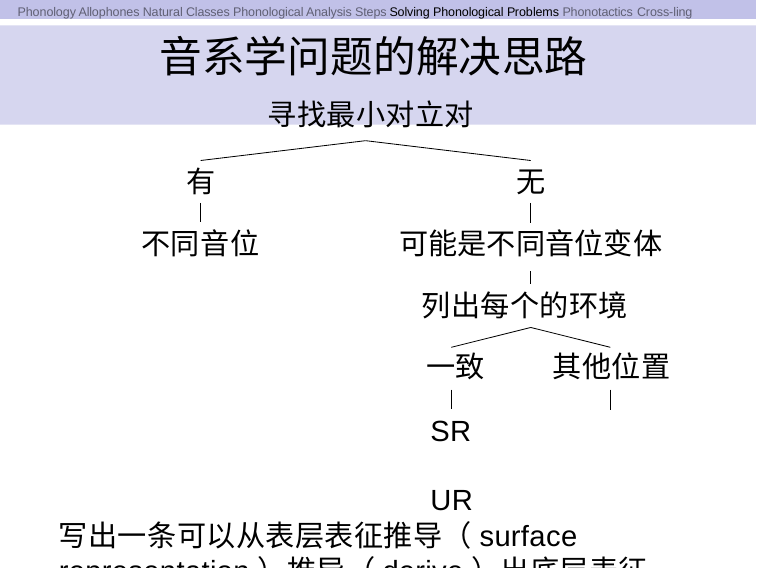

Phonology Allophones Natural Classes Phonological Analysis Steps Solving Phonological Problems Phonotactics Cross-ling
# 音系学问题的解决思路
寻找最小对立对

无
可能是不同音位变体
列出每个的环境
    一致	其他位置
有
不同音位

SR	UR
写出一条可以从表层表征推导（surface representation）推导（derive）出底层表征（underlying representation）的音位规则